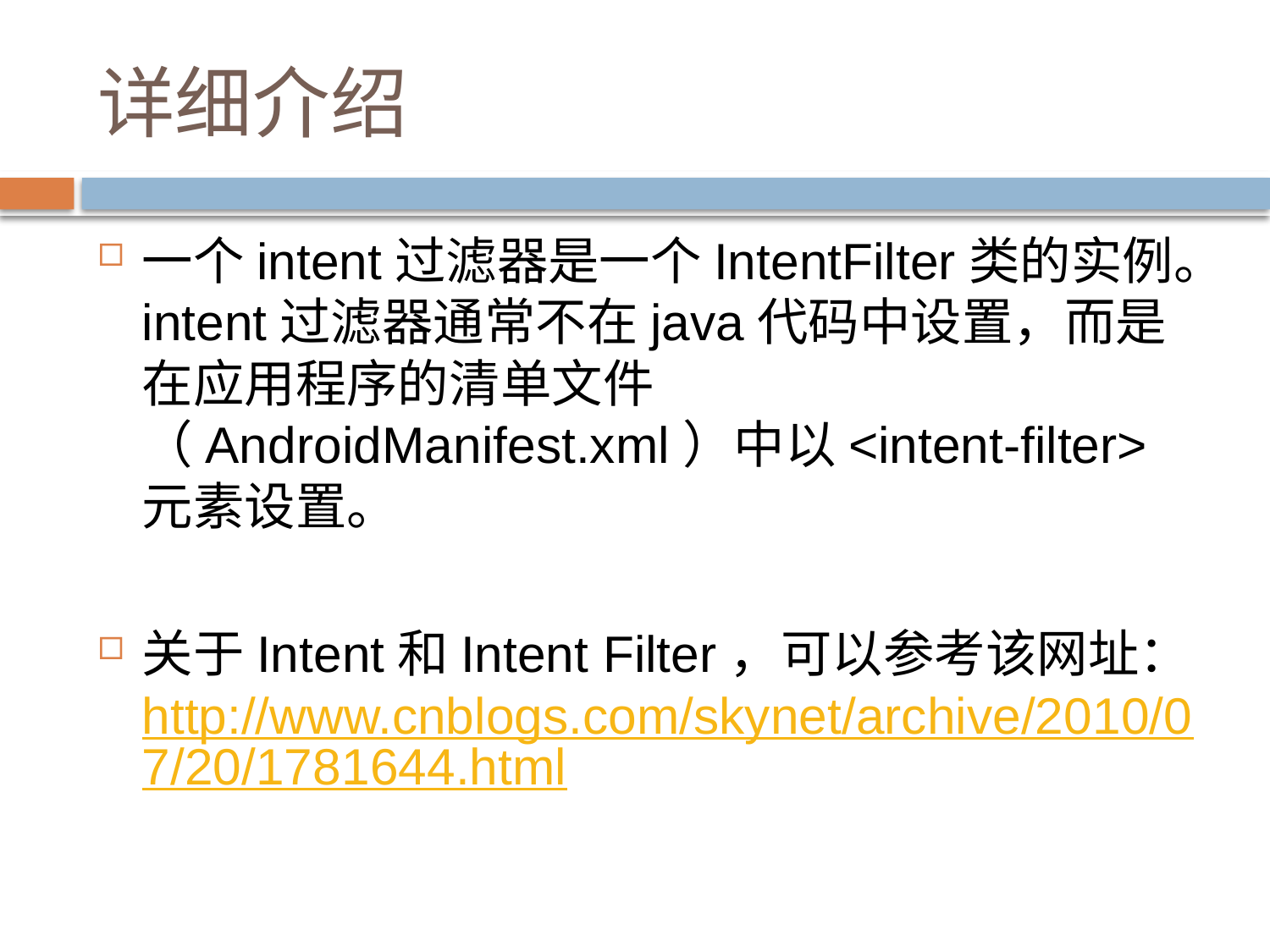

# 详细介绍
一个intent过滤器是一个IntentFilter类的实例。intent过滤器通常不在java代码中设置，而是在应用程序的清单文件（AndroidManifest.xml）中以<intent-filter>元素设置。

关于Intent和Intent Filter，可以参考该网址：http://www.cnblogs.com/skynet/archive/2010/07/20/1781644.html